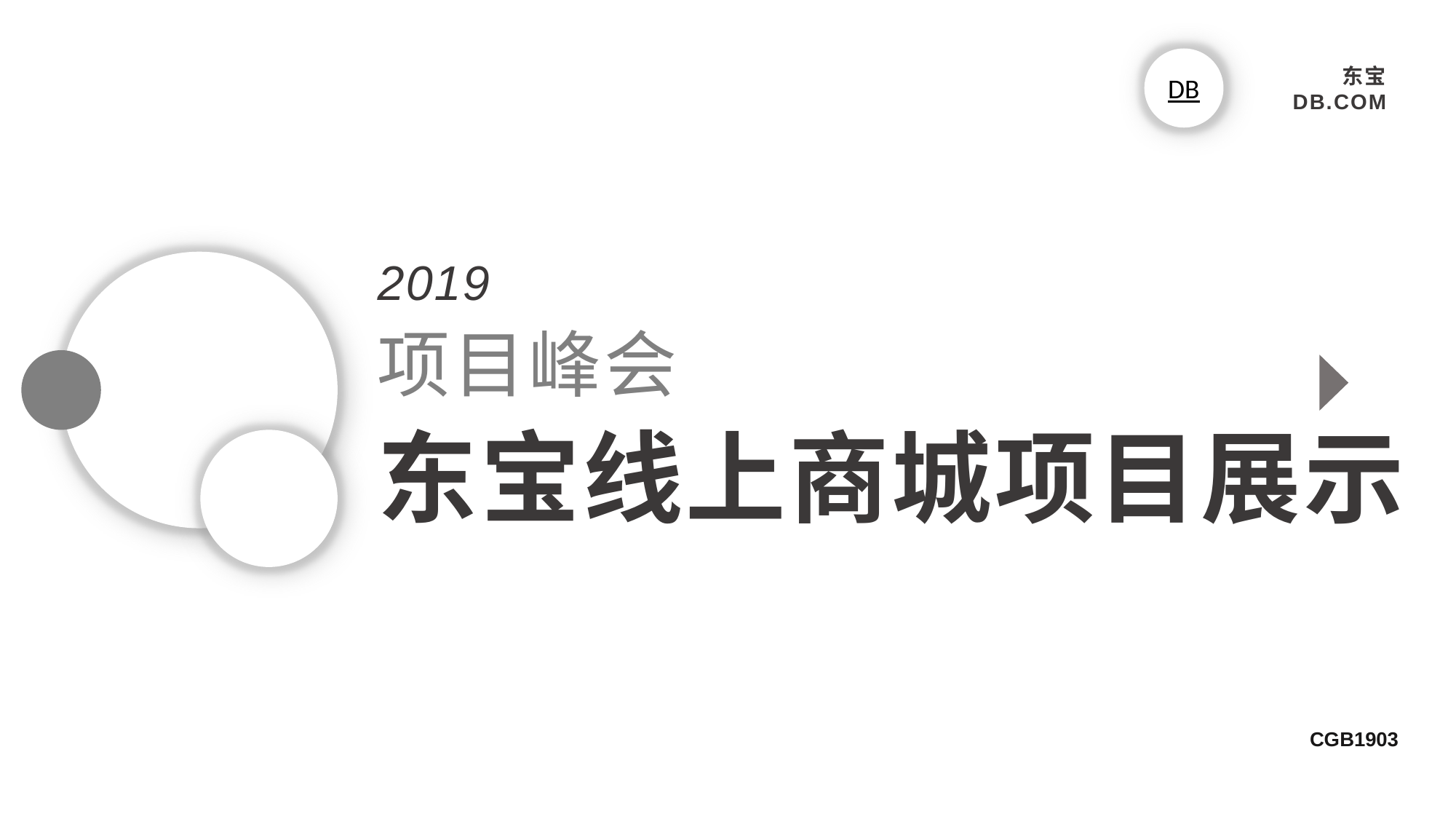

DB
东宝
DB.COM

2019
项目峰会

东宝线上商城项目展示

CGB1903